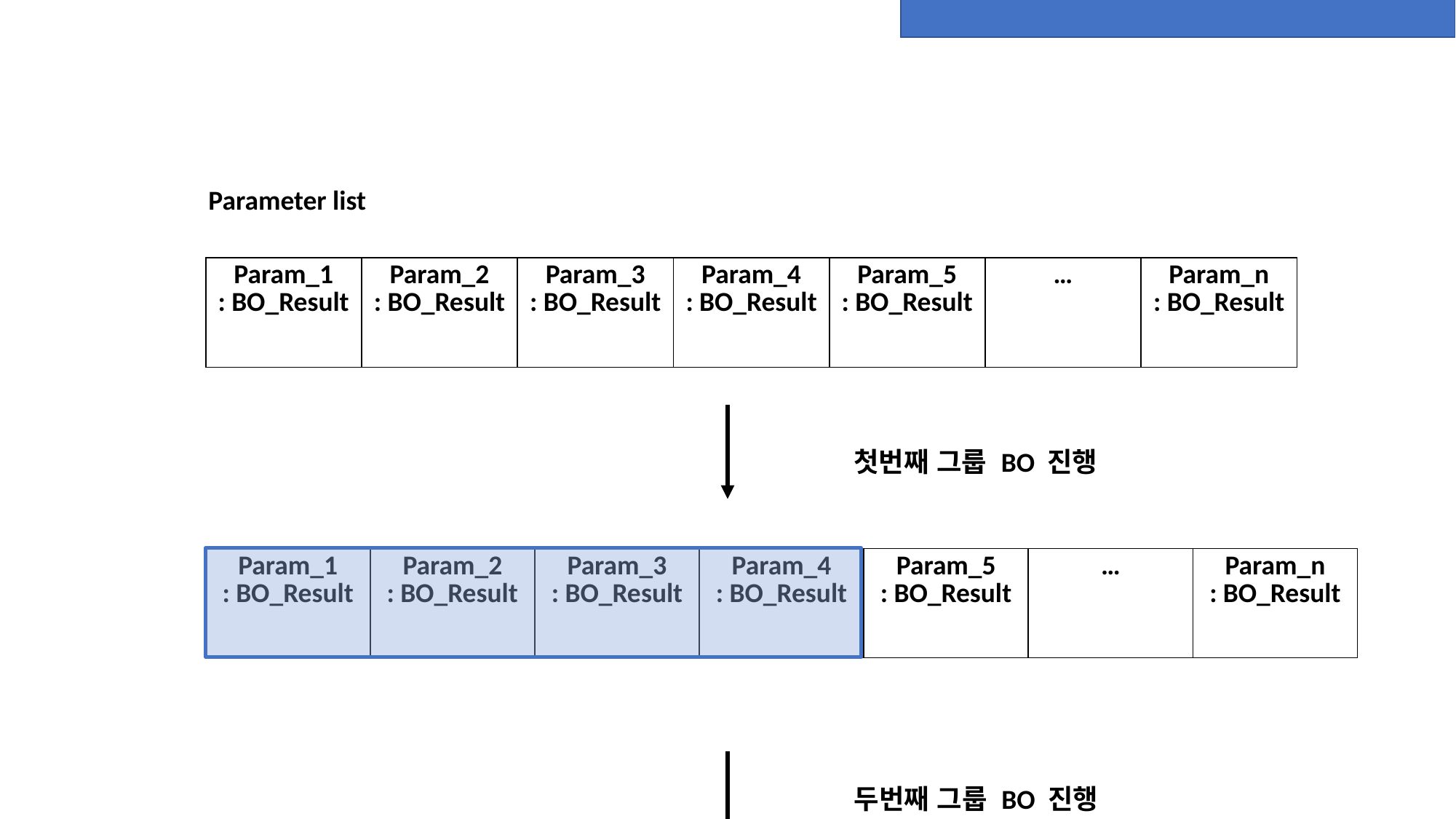

Parameter list
| Param\_1 : BO\_Result | Param\_2 : BO\_Result | Param\_3 : BO\_Result | Param\_4 : BO\_Result | Param\_5 : BO\_Result | … | Param\_n : BO\_Result |
| --- | --- | --- | --- | --- | --- | --- |
첫번째 그룹 BO 진행

| Param\_1 : BO\_Result | Param\_2 : BO\_Result | Param\_3 : BO\_Result | Param\_4 : BO\_Result | Param\_5 : BO\_Result | … | Param\_n : BO\_Result |
| --- | --- | --- | --- | --- | --- | --- |
두번째 그룹 BO 진행

| Param\_1 : BO\_Result | Param\_2 : BO\_Result | Param\_3 : BO\_Result | Param\_4 : BO\_Result | Param\_5 : BO\_Result | … | Param\_n : BO\_Result |
| --- | --- | --- | --- | --- | --- | --- |